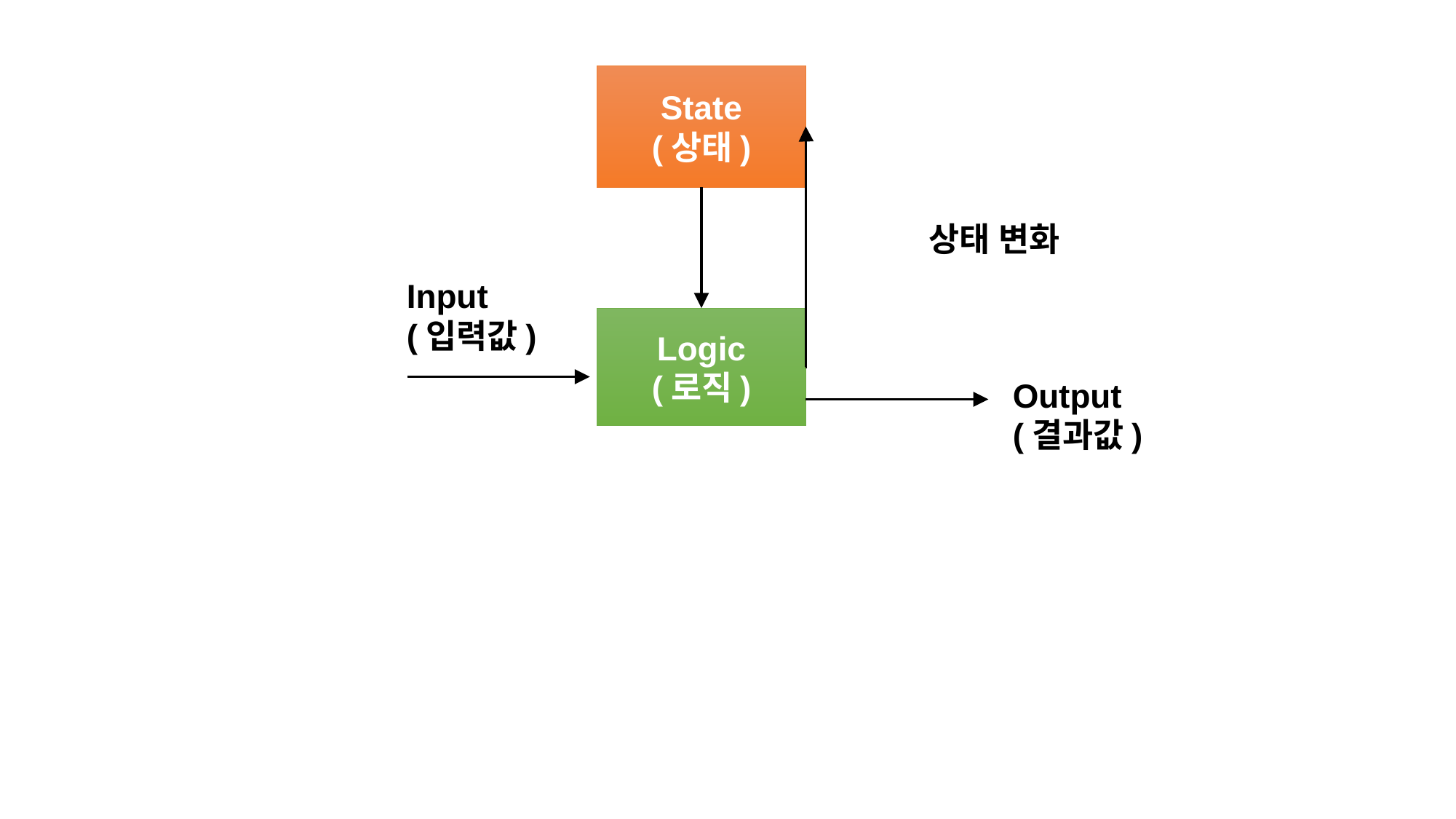

State
(상태)
상태 변화
Input
(입력값)
Logic
(로직)
Output
(결과값)